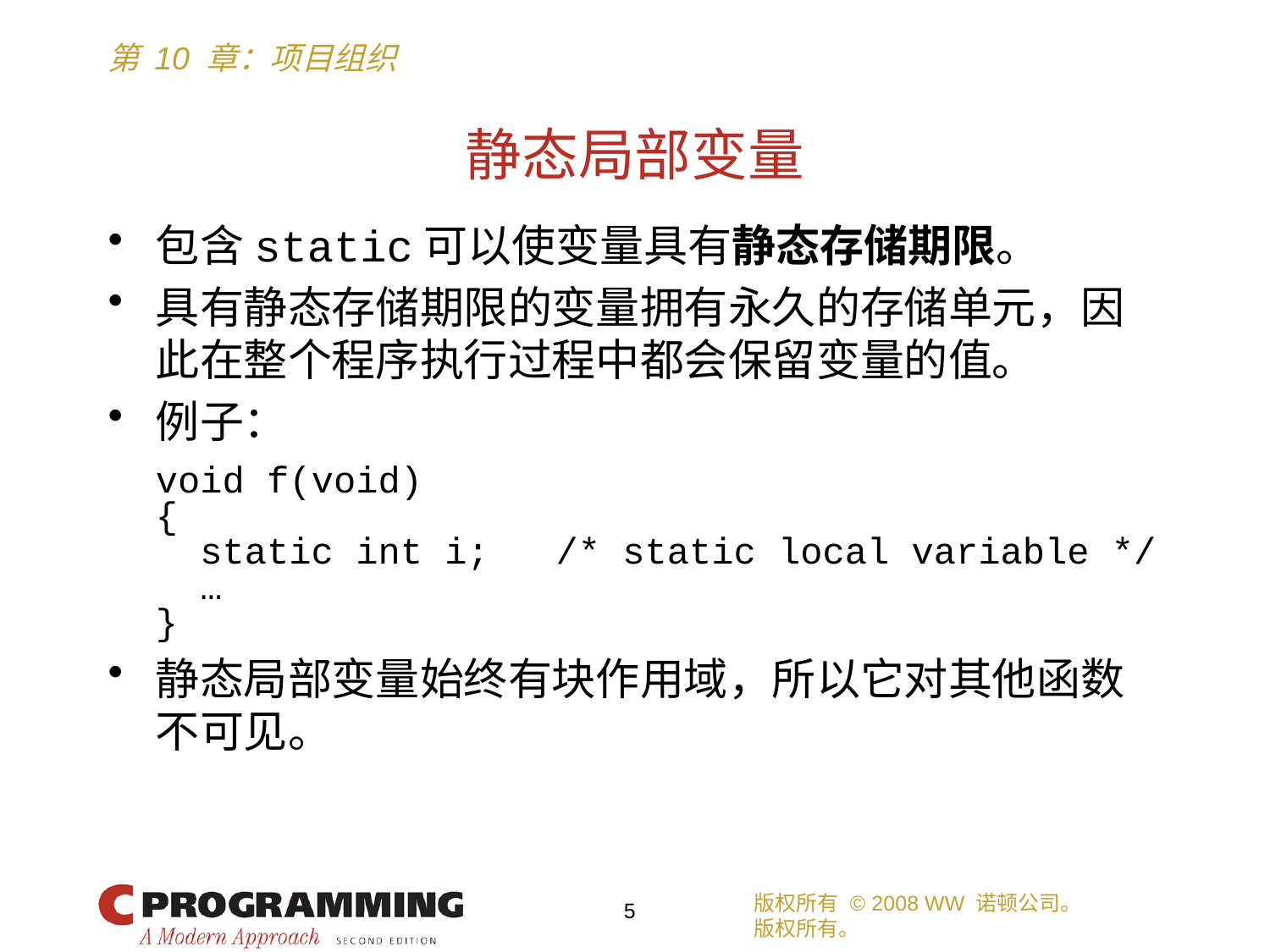

# 静态局部变量
包含static可以使变量具有静态存储期限。
具有静态存储期限的变量拥有永久的存储单元，因此在整个程序执行过程中都会保留变量的值。
例子：
	void f(void)
	{
	  static int i;   /* static local variable */
	  …
	}
静态局部变量始终有块作用域，所以它对其他函数不可见。

版权所有 © 2008 WW 诺顿公司。
版权所有。
5